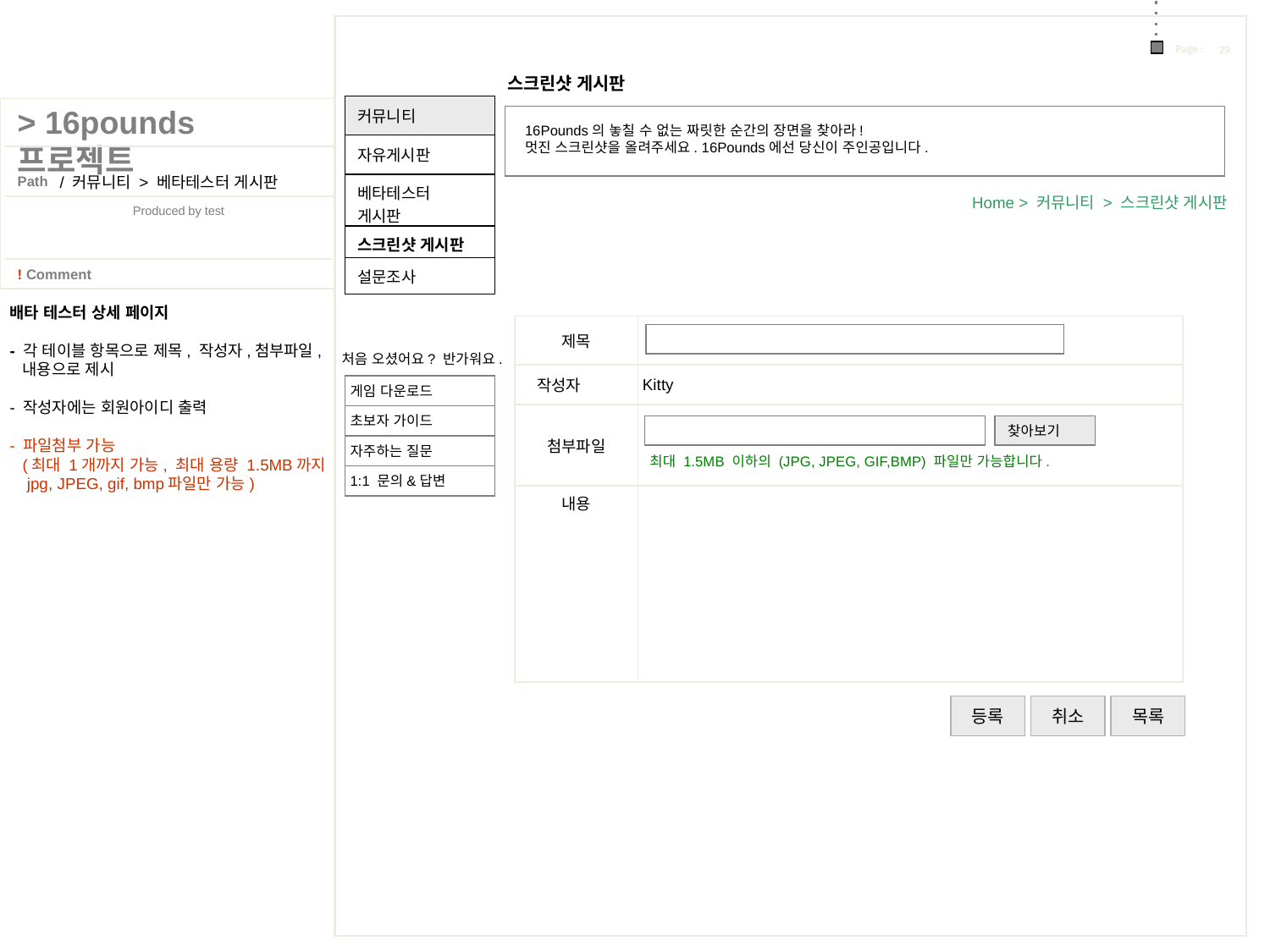

스크린샷 게시판
| 커뮤니티 |
| --- |
| 자유게시판 |
| 베타테스터 게시판 |
| 스크린샷 게시판 |
| 설문조사 |

16Pounds의 놓칠 수 없는 짜릿한 순간의 장면을 찾아라!
멋진 스크린샷을 올려주세요. 16Pounds에선 당신이 주인공입니다.
/ 커뮤니티 > 베타테스터 게시판
Home > 커뮤니티 > 스크린샷 게시판
배타 테스터 상세 페이지
- 각 테이블 항목으로 제목, 작성자,첨부파일,
  내용으로 제시
- 작성자에는 회원아이디 출력
- 파일첨부 가능
  (최대 1개까지 가능, 최대 용량 1.5MB까지
   jpg, JPEG, gif, bmp파일만 가능)

| 제목 |  |
| --- | --- |
| 작성자 | Kitty |
| 첨부파일 |  |
| 내용 |  |

처음 오셨어요? 반가워요.
게임 다운로드
초보자 가이드

찾아보기
자주하는 질문
최대 1.5MB 이하의 (JPG, JPEG, GIF,BMP) 파일만 가능합니다.
1:1 문의&답변
등록
취소
목록